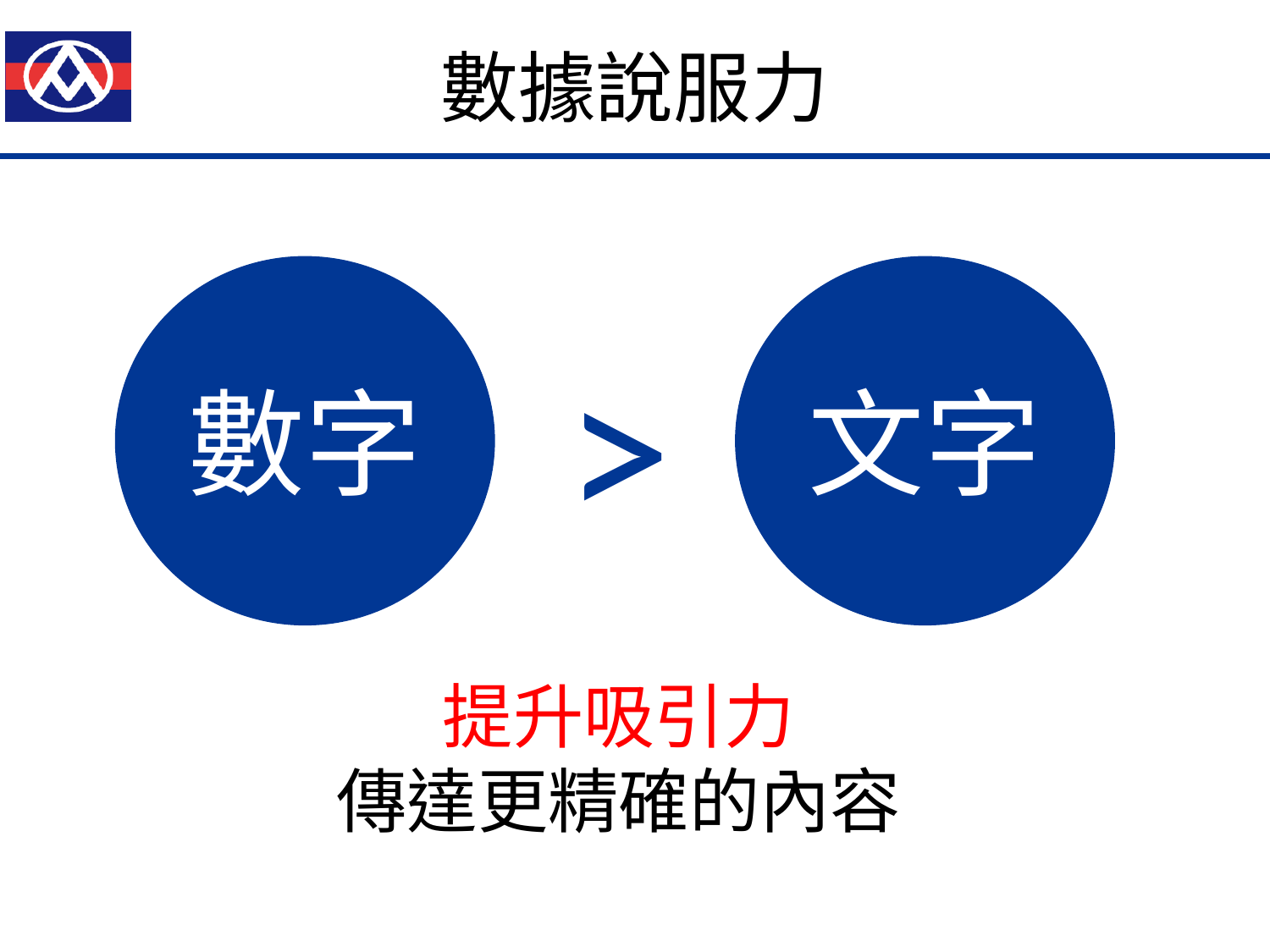

# 數據說服力
數字
文字
>
提升吸引力
傳達更精確的內容